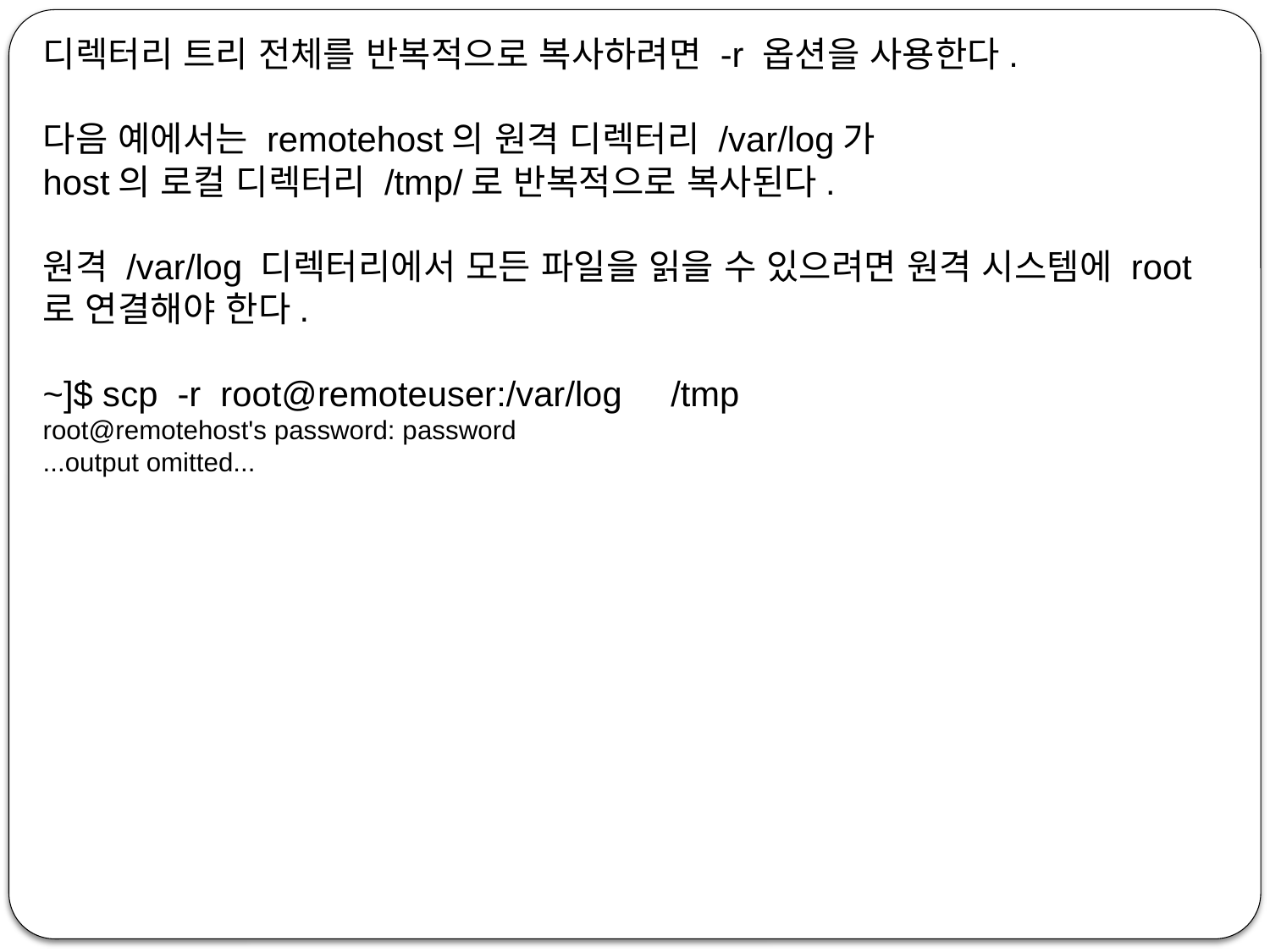

디렉터리 트리 전체를 반복적으로 복사하려면 -r 옵션을 사용한다.

다음 예에서는 remotehost의 원격 디렉터리 /var/log가
host의 로컬 디렉터리 /tmp/로 반복적으로 복사된다.

원격 /var/log 디렉터리에서 모든 파일을 읽을 수 있으려면 원격 시스템에 root로 연결해야 한다.

~]$ scp  -r  root@remoteuser:/var/log     /tmp
root@remotehost's password: password
...output omitted...